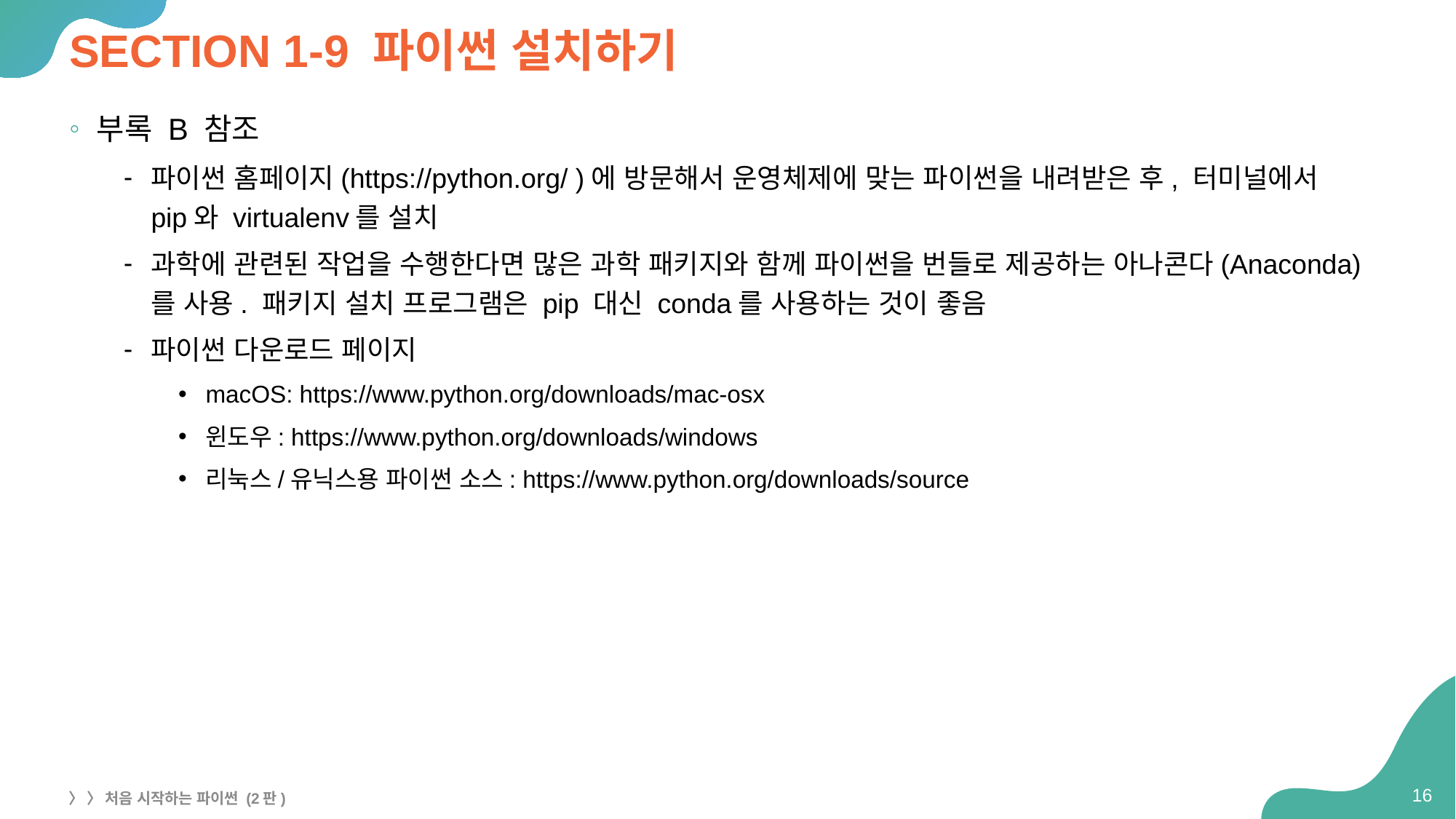

# SECTION 1-9 파이썬 설치하기
부록 B 참조
파이썬 홈페이지(https://python.org/ )에 방문해서 운영체제에 맞는 파이썬을 내려받은 후, 터미널에서 pip와 virtualenv를 설치
과학에 관련된 작업을 수행한다면 많은 과학 패키지와 함께 파이썬을 번들로 제공하는 아나콘다(Anaconda)를 사용. 패키지 설치 프로그램은 pip 대신 conda를 사용하는 것이 좋음
파이썬 다운로드 페이지
macOS: https://www.python.org/downloads/mac-osx
윈도우: https://www.python.org/downloads/windows
리눅스/유닉스용 파이썬 소스: https://www.python.org/downloads/source
16
〉 〉 처음 시작하는 파이썬 (2판)